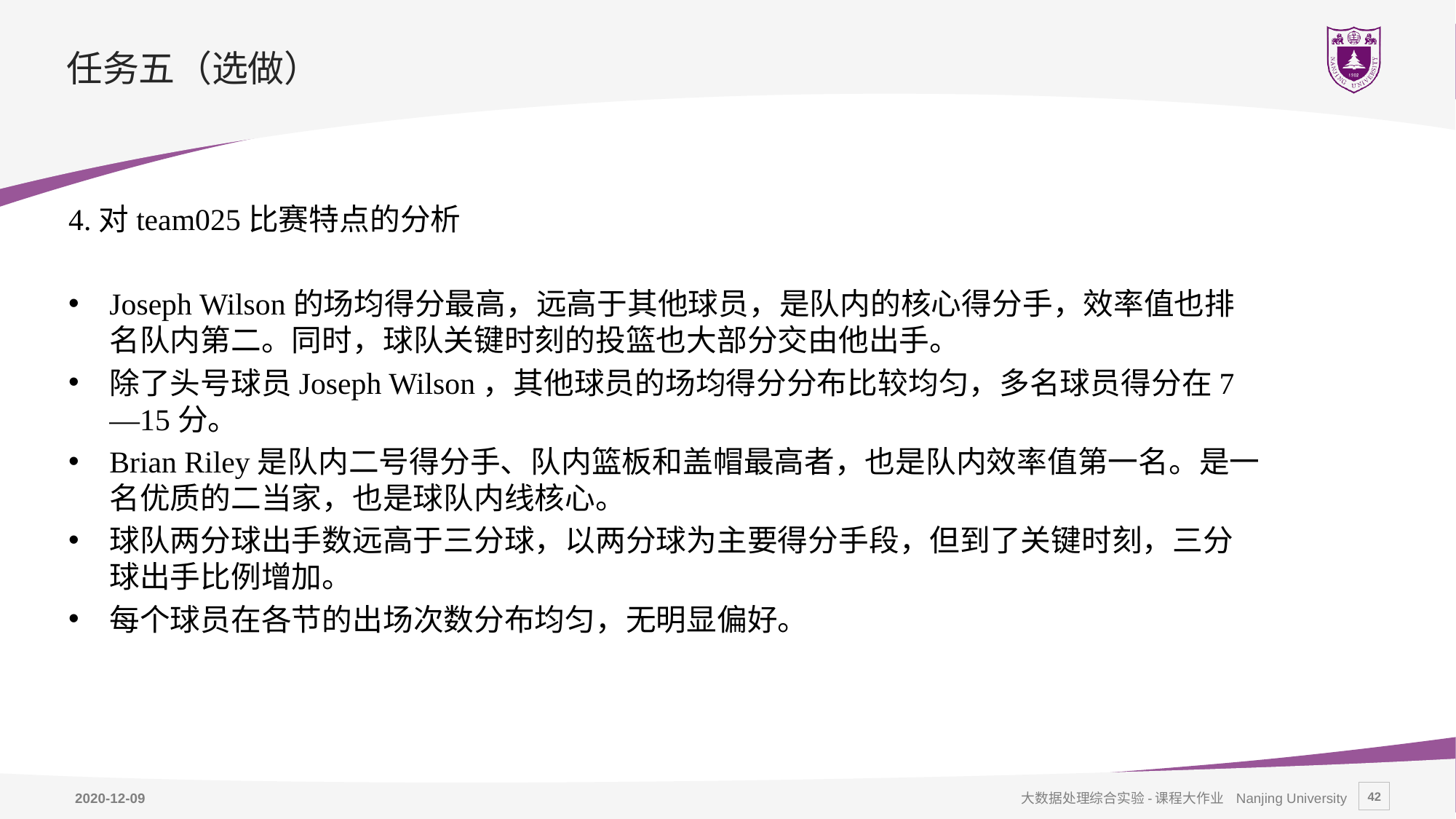

# 任务五（选做）
4.对team025比赛特点的分析

Joseph Wilson的场均得分最高，远高于其他球员，是队内的核心得分手，效率值也排名队内第二。同时，球队关键时刻的投篮也大部分交由他出手。
除了头号球员Joseph Wilson，其他球员的场均得分分布比较均匀，多名球员得分在7—15分。
Brian Riley是队内二号得分手、队内篮板和盖帽最高者，也是队内效率值第一名。是一名优质的二当家，也是球队内线核心。
球队两分球出手数远高于三分球，以两分球为主要得分手段，但到了关键时刻，三分球出手比例增加。
每个球员在各节的出场次数分布均匀，无明显偏好。